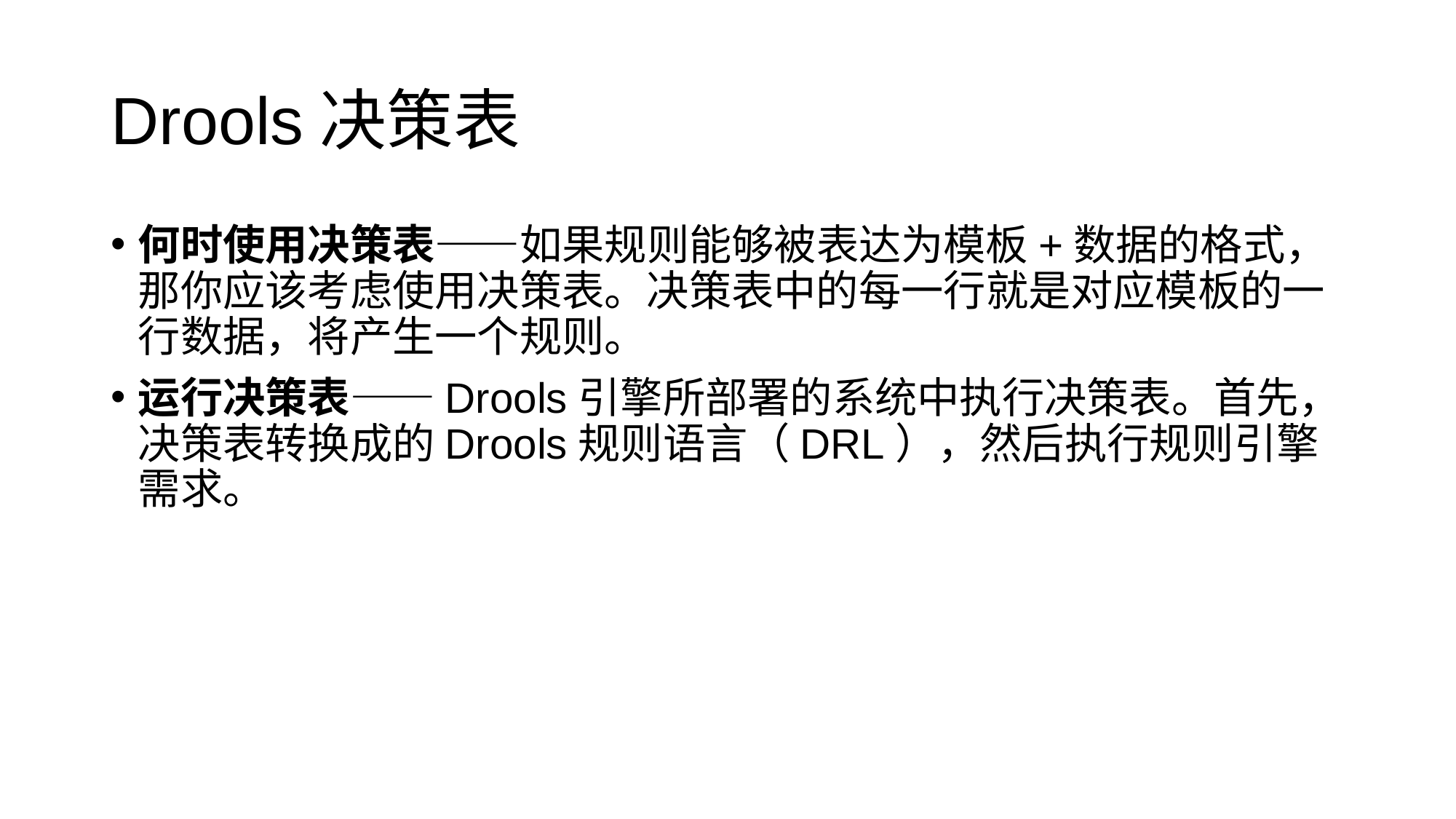

# Drools决策表
何时使用决策表——如果规则能够被表达为模板+数据的格式，那你应该考虑使用决策表。决策表中的每一行就是对应模板的一行数据，将产生一个规则。
运行决策表——Drools引擎所部署的系统中执行决策表。首先，决策表转换成的Drools规则语言（DRL），然后执行规则引擎需求。